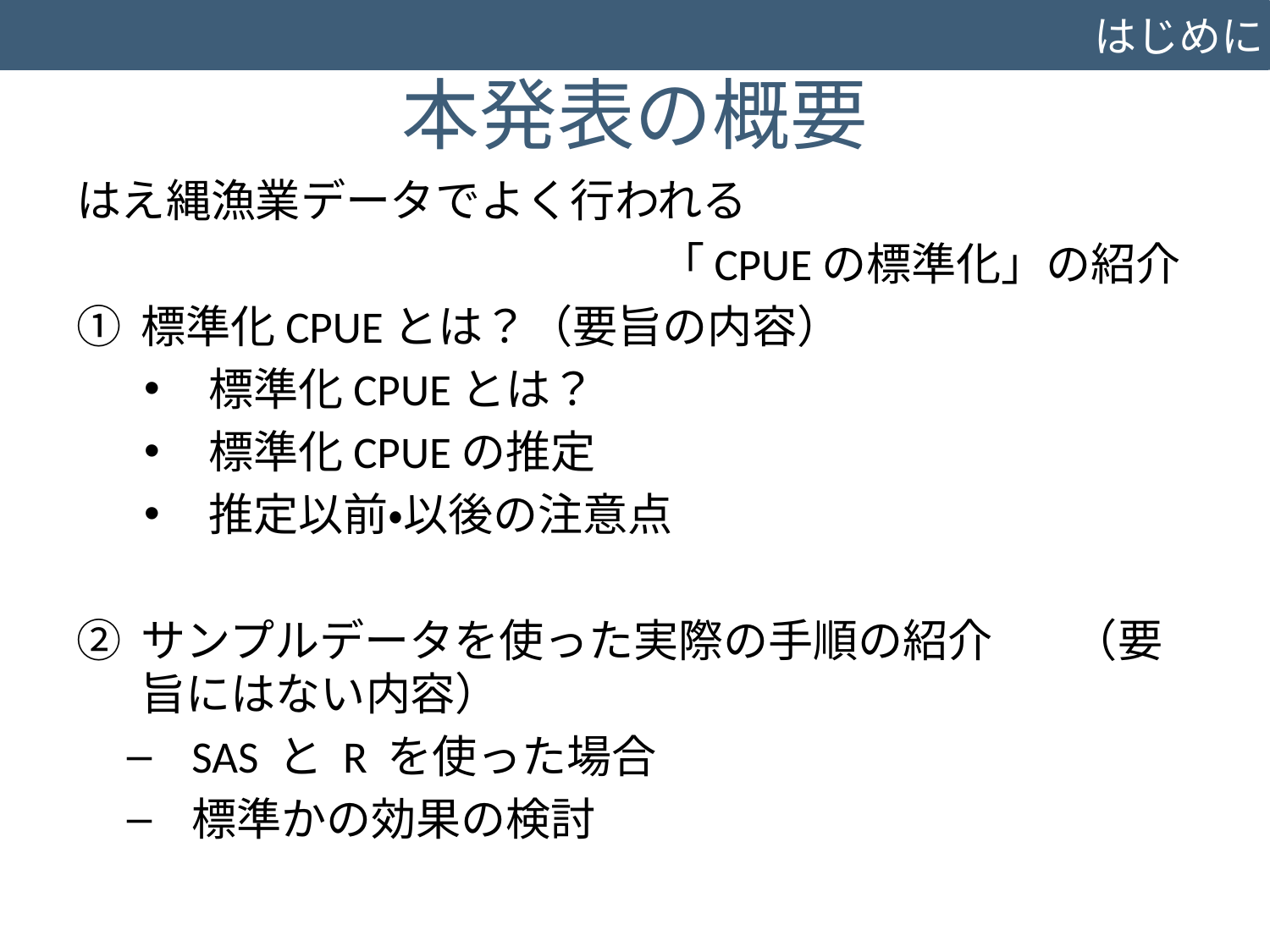

はじめに
# 本発表の概要
はえ縄漁業データでよく行われる
　　　　　　　　　　　　　「CPUEの標準化」の紹介
標準化CPUEとは？（要旨の内容）
標準化CPUEとは？
標準化CPUEの推定
推定以前・以後の注意点

サンプルデータを使った実際の手順の紹介        （要旨にはない内容）
SAS と R を使った場合
標準かの効果の検討